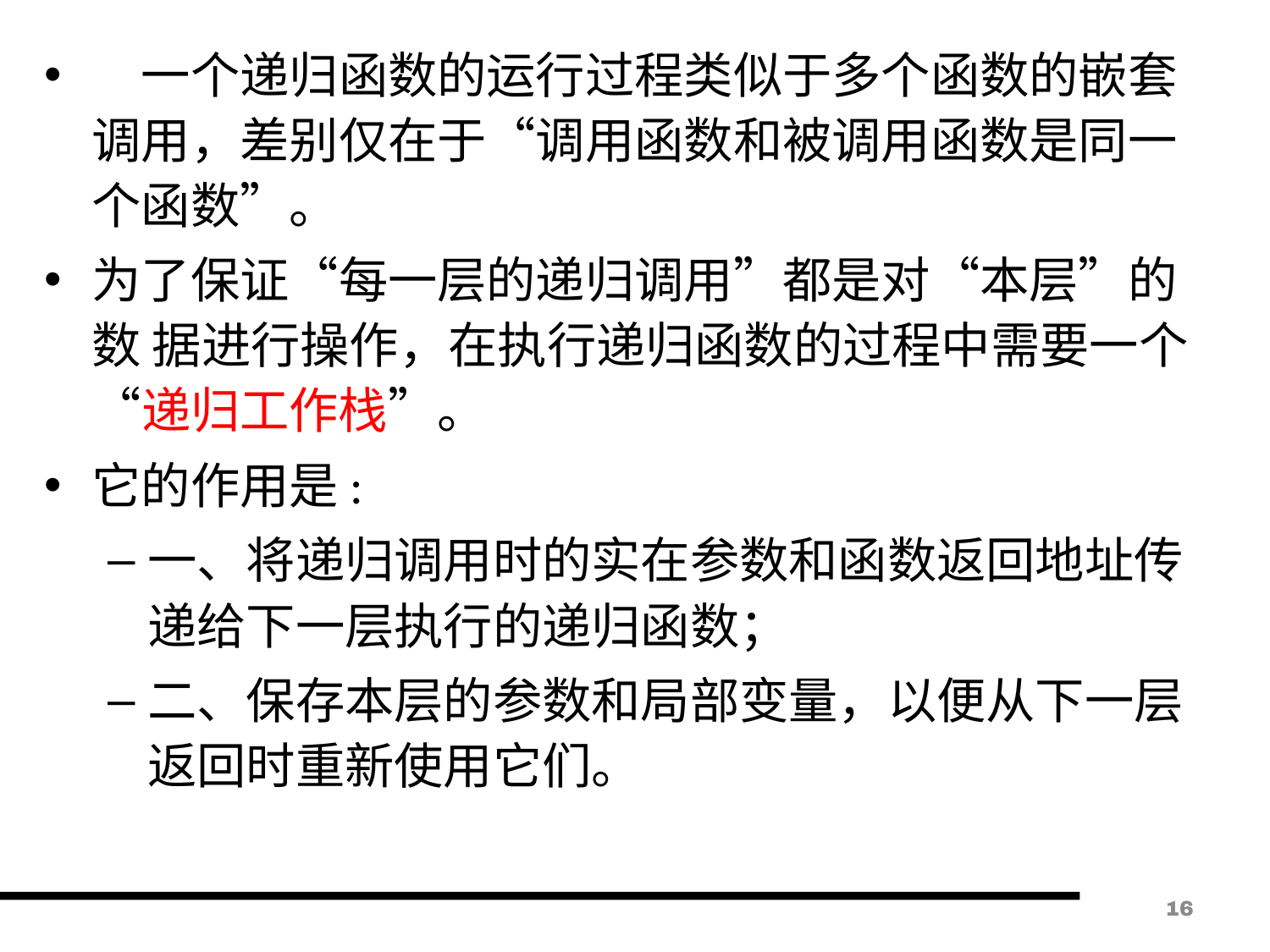

一个递归函数的运行过程类似于多个函数的嵌套调用，差别仅在于“调用函数和被调用函数是同一个函数”。
为了保证“每一层的递归调用”都是对“本层”的数 据进行操作，在执行递归函数的过程中需要一个“递归工作栈”。
它的作用是:
一、将递归调用时的实在参数和函数返回地址传递给下一层执行的递归函数；
二、保存本层的参数和局部变量，以便从下一层返回时重新使用它们。
16